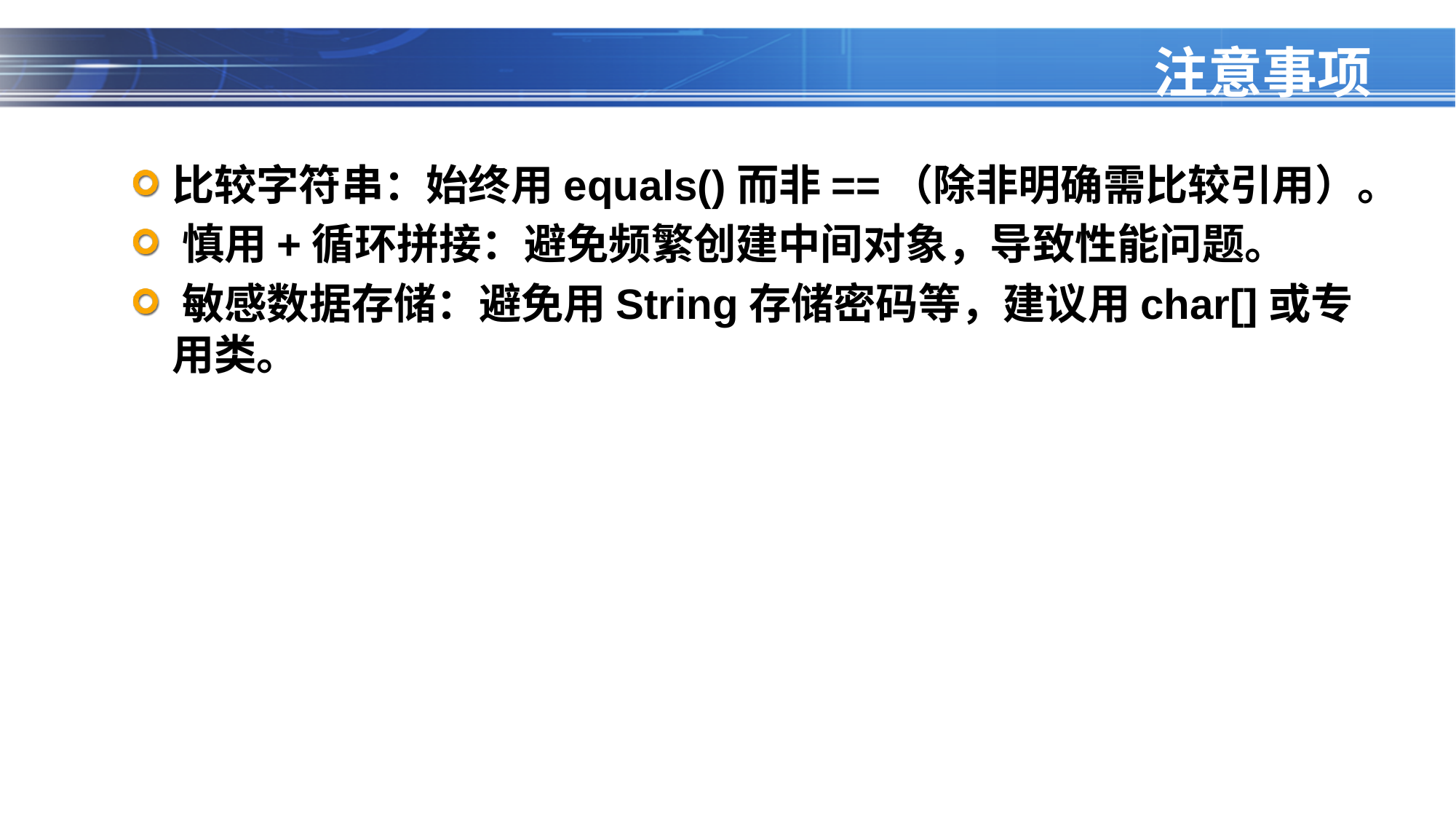

# 注意事项
比较字符串‌：始终用equals()而非==（除非明确需比较引用）。
‌慎用+循环拼接‌：避免频繁创建中间对象，导致性能问题。
‌敏感数据存储‌：避免用String存储密码等，建议用char[]或专用类。